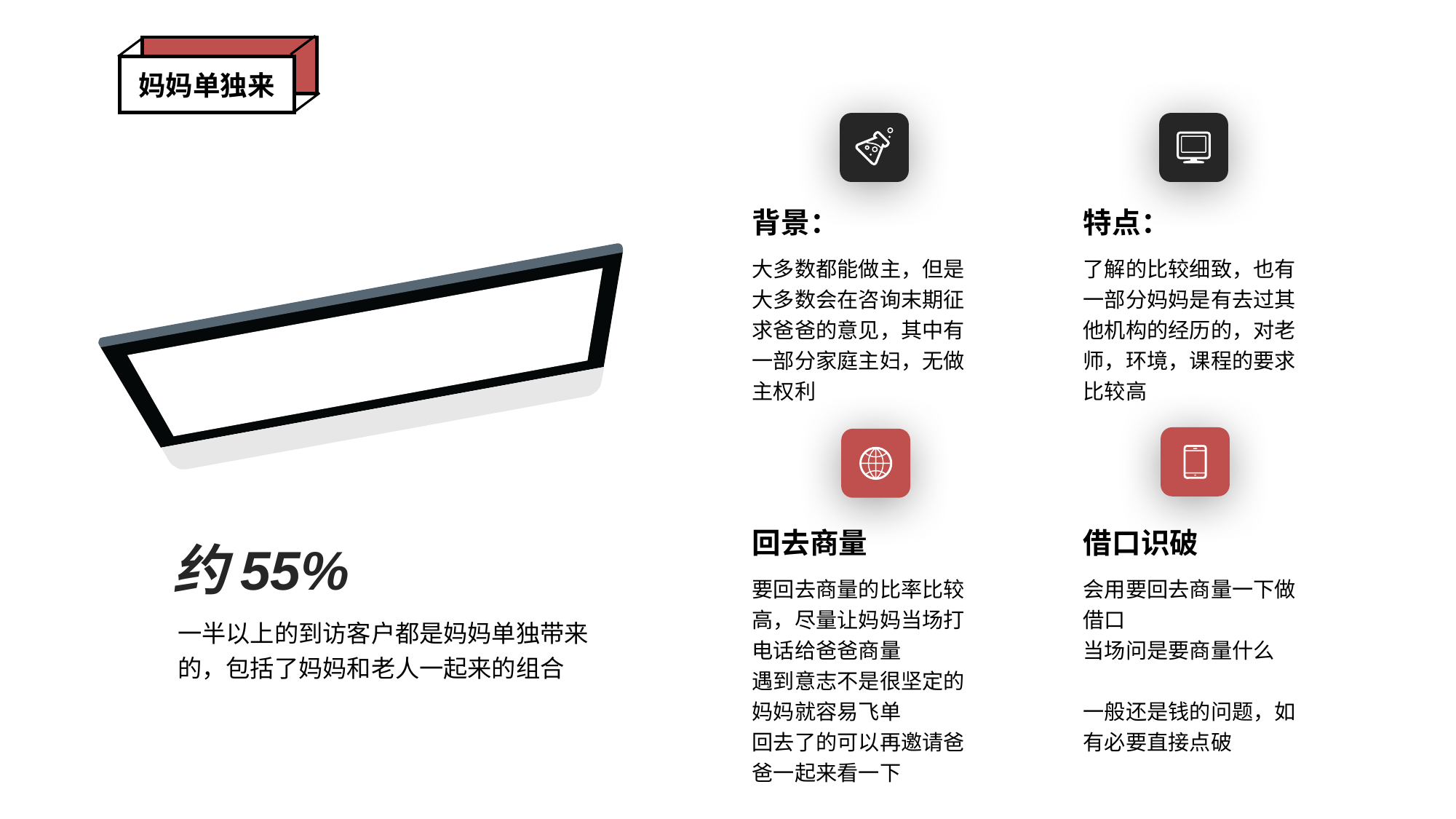

妈妈单独来

背景：
大多数都能做主，但是大多数会在咨询末期征求爸爸的意见，其中有一部分家庭主妇，无做主权利
特点：
了解的比较细致，也有一部分妈妈是有去过其他机构的经历的，对老师，环境，课程的要求比较高

回去商量
要回去商量的比率比较高，尽量让妈妈当场打电话给爸爸商量
遇到意志不是很坚定的妈妈就容易飞单
回去了的可以再邀请爸爸一起来看一下
借口识破
会用要回去商量一下做借口
当场问是要商量什么

一般还是钱的问题，如有必要直接点破
约55%
一半以上的到访客户都是妈妈单独带来的，包括了妈妈和老人一起来的组合